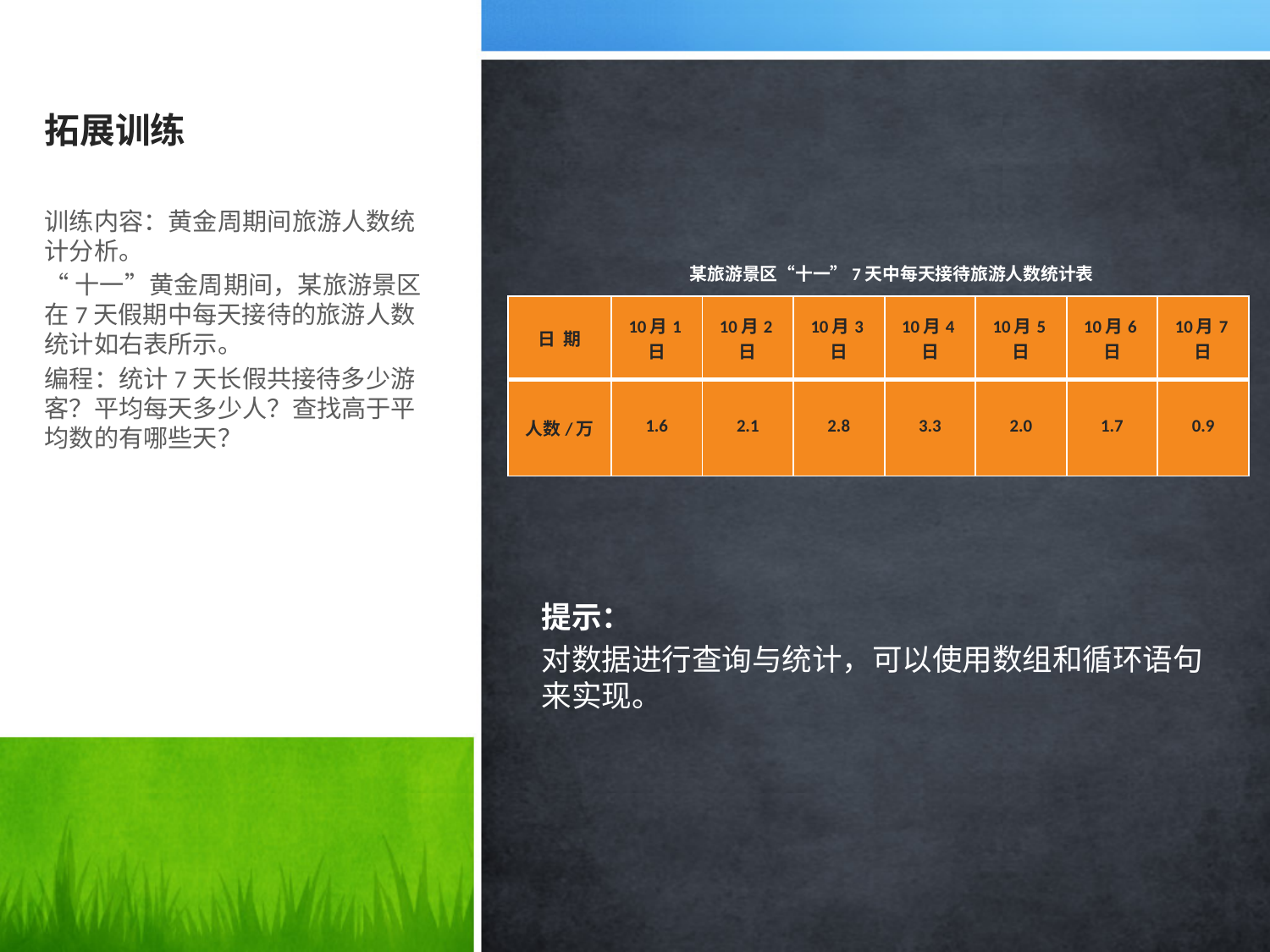

# 拓展训练
训练内容：黄金周期间旅游人数统计分析。
“十一”黄金周期间，某旅游景区在7天假期中每天接待的旅游人数统计如右表所示。
编程：统计7天长假共接待多少游客？平均每天多少人？查找高于平均数的有哪些天？

某旅游景区“十一”7天中每天接待旅游人数统计表
| 日 期 | 10月1日 | 10月2日 | 10月3日 | 10月4日 | 10月5日 | 10月6日 | 10月7日 |
| --- | --- | --- | --- | --- | --- | --- | --- |
| 人数/万 | 1.6 | 2.1 | 2.8 | 3.3 | 2.0 | 1.7 | 0.9 |
提示：
对数据进行查询与统计，可以使用数组和循环语句来实现。